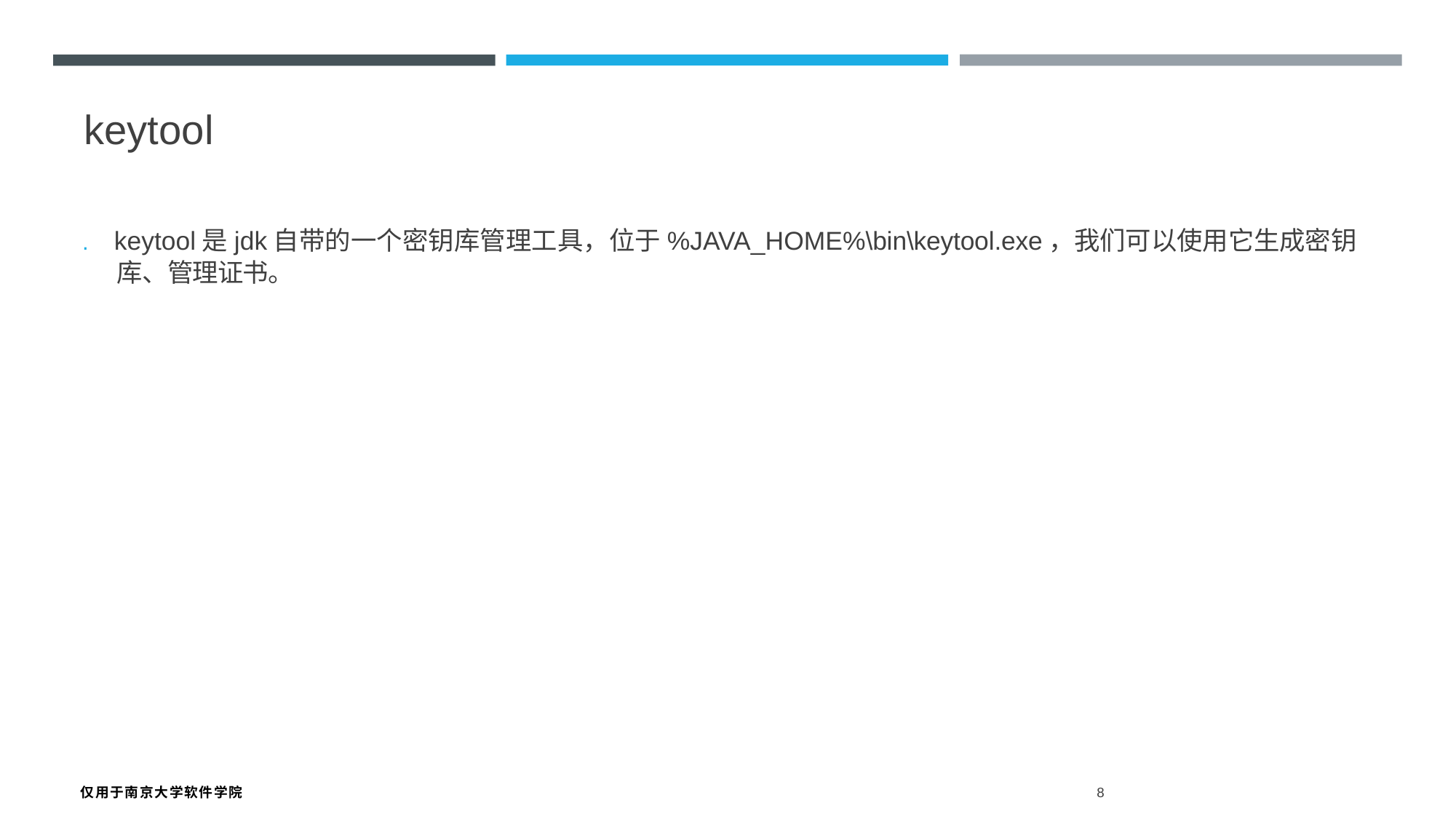

keytool

.    keytool是jdk自带的一个密钥库管理工具，位于%JAVA_HOME%\bin\keytool.exe，我们可以使用它生成密钥 库、管理证书。

仅用于南京大学软件学院                                                                                                                                                                                                                                                                                 8